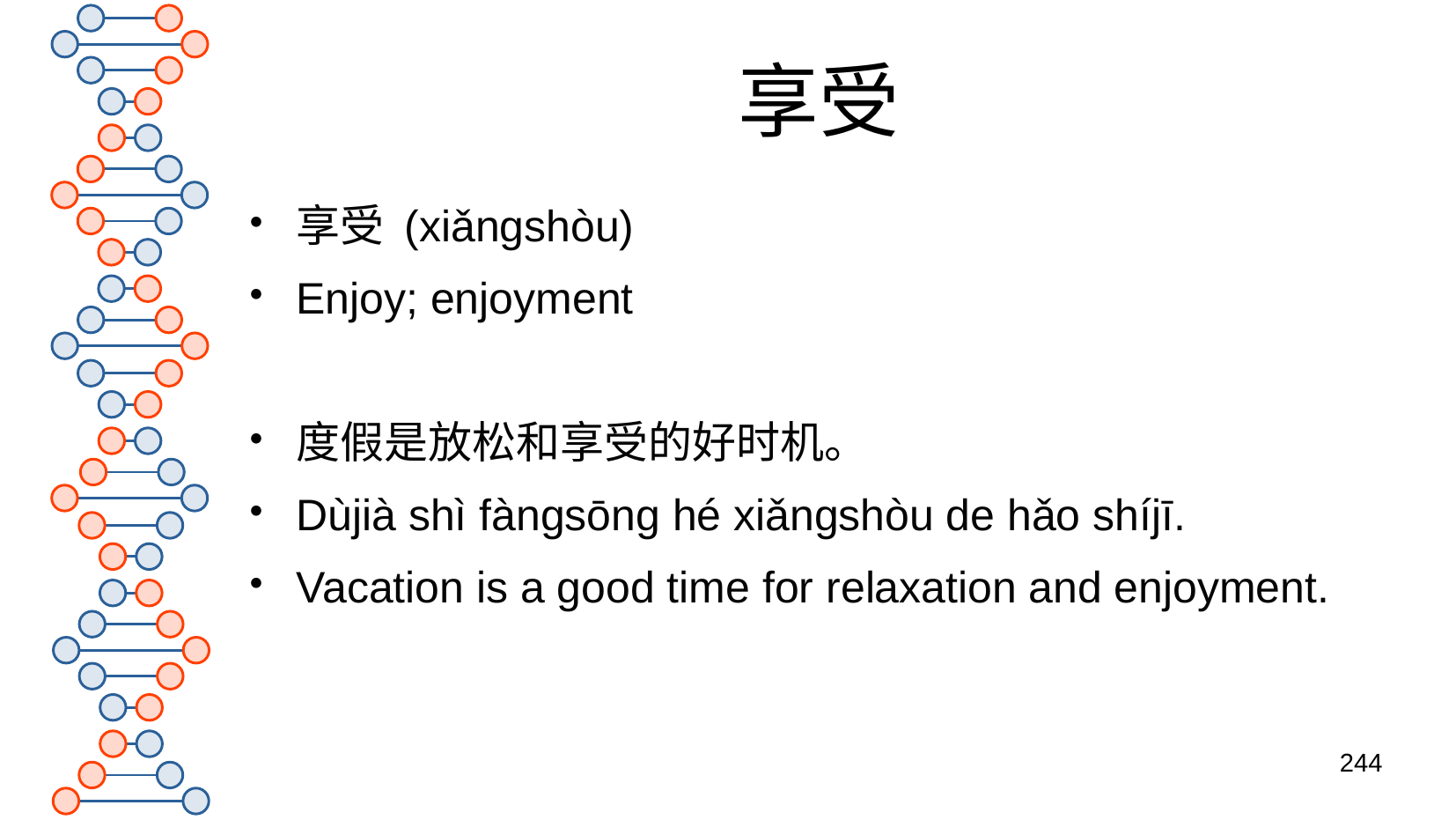

# 享受
享受 (xiǎngshòu)
Enjoy; enjoyment

度假是放松和享受的好时机。
Dùjià shì fàngsōng hé xiǎngshòu de hǎo shíjī.
Vacation is a good time for relaxation and enjoyment.

244